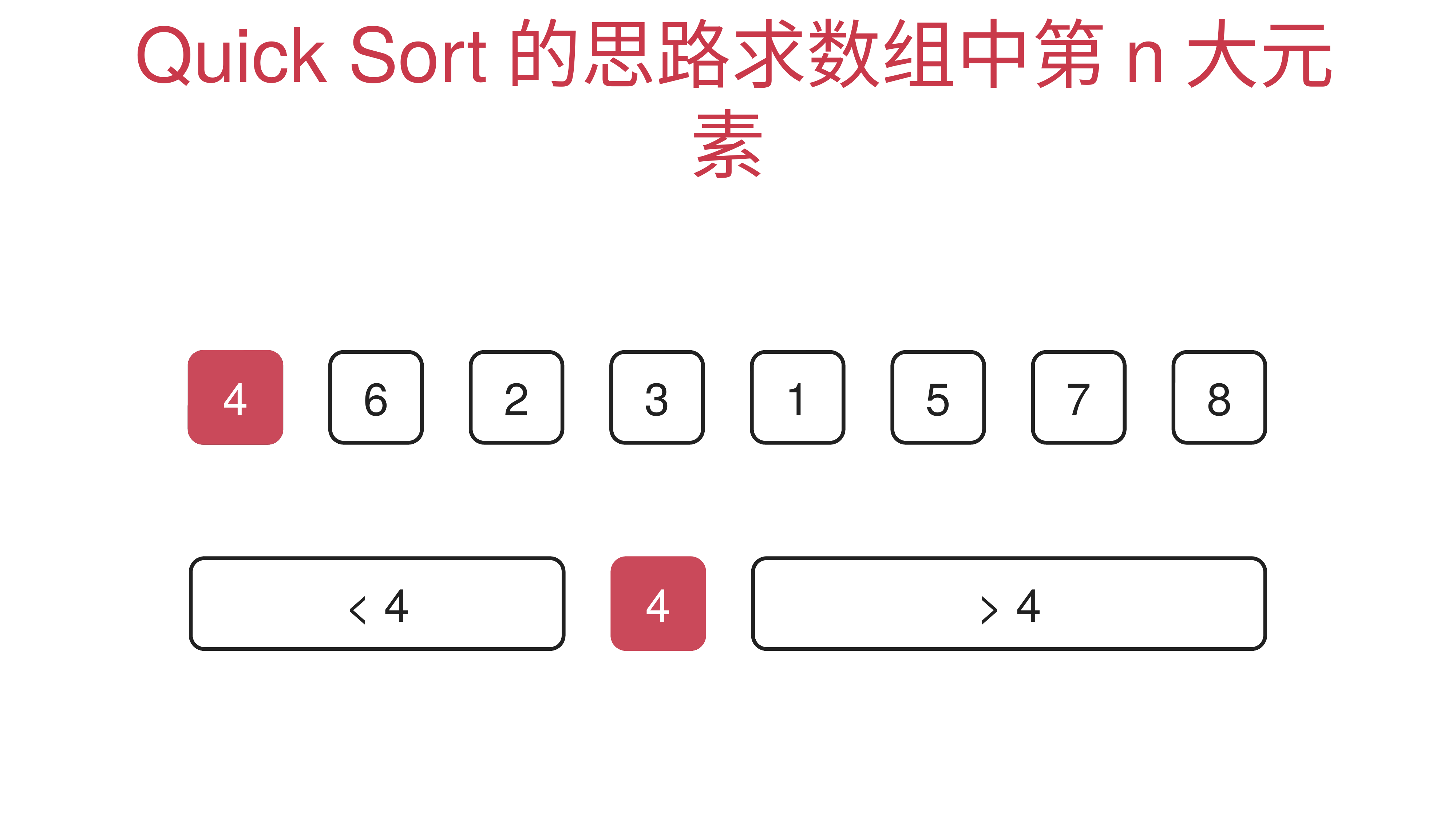

# Quick Sort的思路求数组中第n大元素
4
4
6
2
3
1
5
7
8
< 4
4
> 4